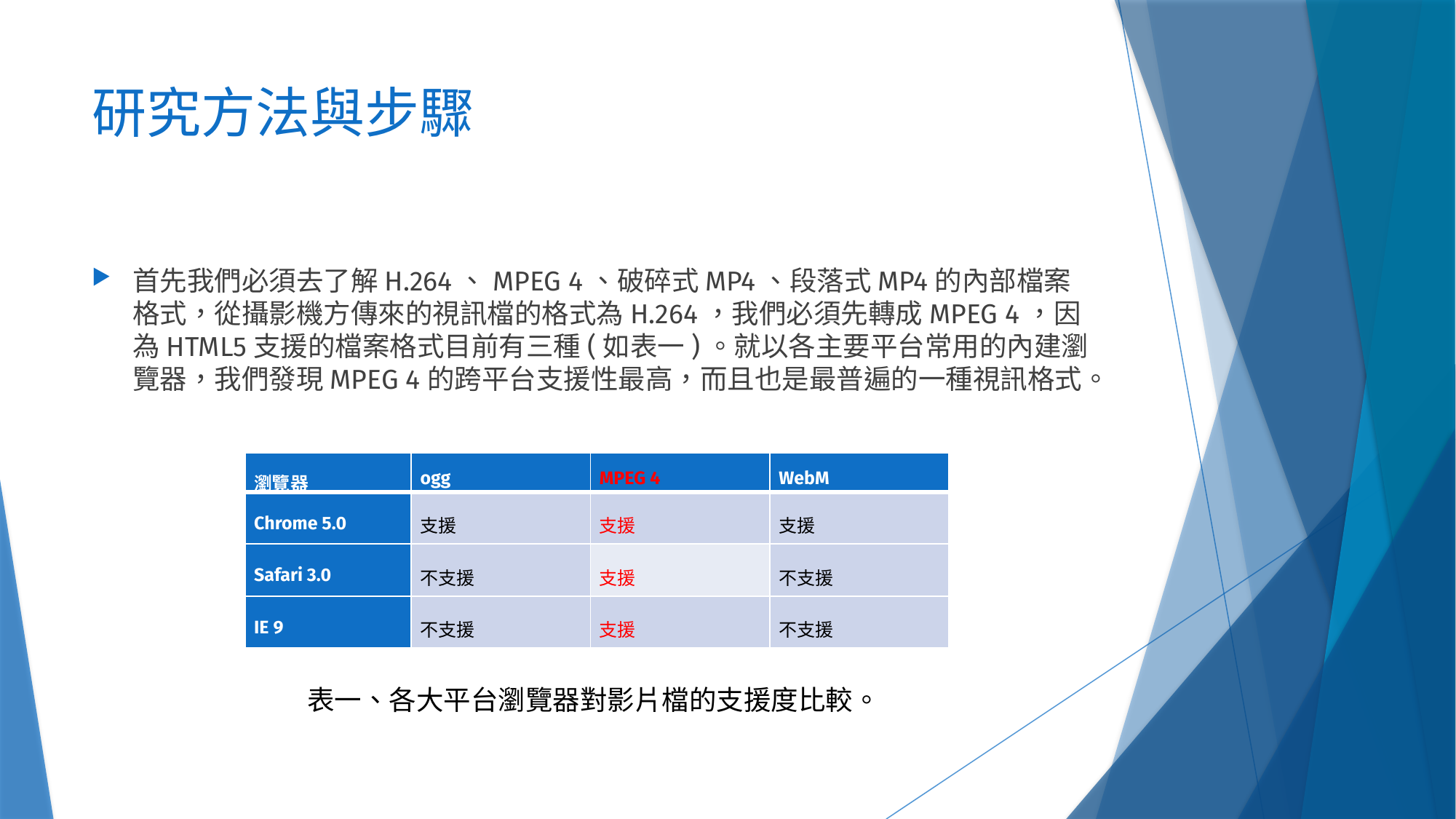

# 研究方法與步驟
首先我們必須去了解H.264、MPEG 4、破碎式MP4、段落式MP4的內部檔案格式，從攝影機方傳來的視訊檔的格式為H.264，我們必須先轉成MPEG 4，因為HTML5支援的檔案格式目前有三種(如表一)。就以各主要平台常用的內建瀏覽器，我們發現MPEG 4的跨平台支援性最高，而且也是最普遍的一種視訊格式。

| 瀏覽器 | ogg | MPEG 4 | WebM |
| --- | --- | --- | --- |
| Chrome 5.0 | 支援 | 支援 | 支援 |
| Safari 3.0 | 不支援 | 支援 | 不支援 |
| IE 9 | 不支援 | 支援 | 不支援 |
表一、各大平台瀏覽器對影片檔的支援度比較。